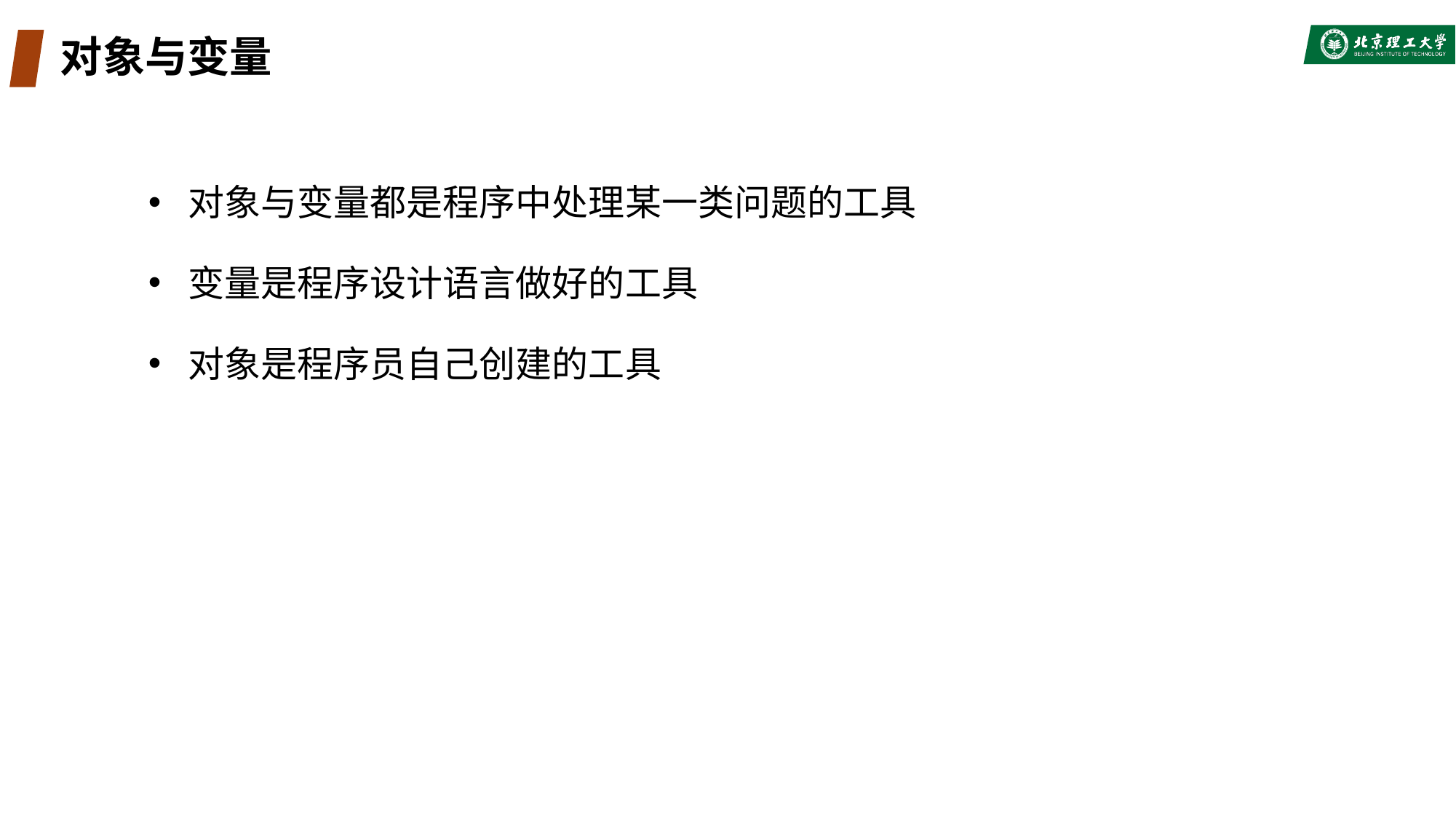

# 对象与变量
对象与变量都是程序中处理某一类问题的工具
变量是程序设计语言做好的工具
对象是程序员自己创建的工具